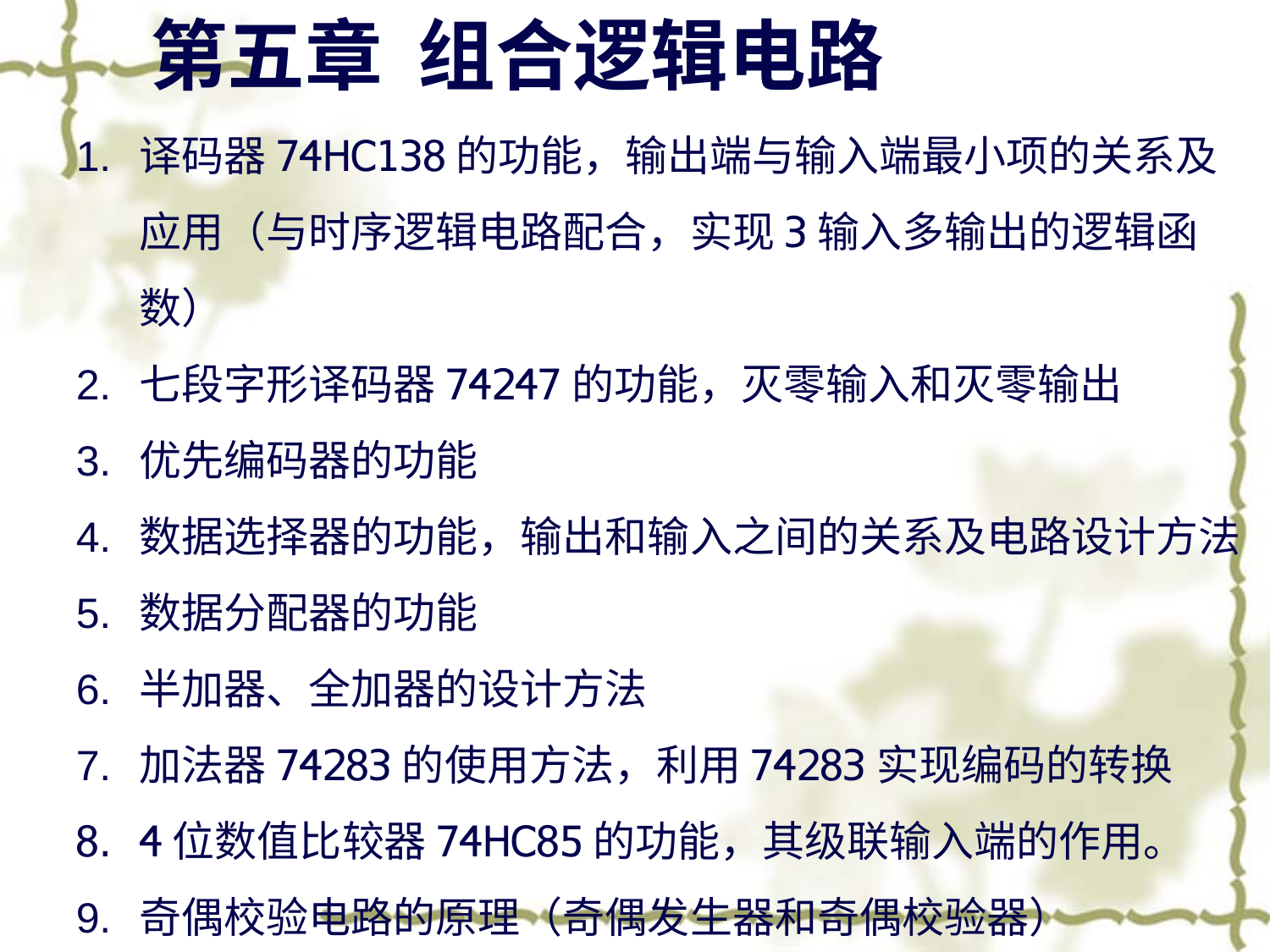

# 第五章  组合逻辑电路
译码器74HC138的功能，输出端与输入端最小项的关系及应用（与时序逻辑电路配合，实现3输入多输出的逻辑函数）
七段字形译码器74247的功能，灭零输入和灭零输出
优先编码器的功能
数据选择器的功能，输出和输入之间的关系及电路设计方法
数据分配器的功能
半加器、全加器的设计方法
加法器74283的使用方法，利用74283实现编码的转换
4位数值比较器74HC85的功能，其级联输入端的作用。
奇偶校验电路的原理（奇偶发生器和奇偶校验器）
中规模集成电路构成的组合逻辑电路的分析和设计